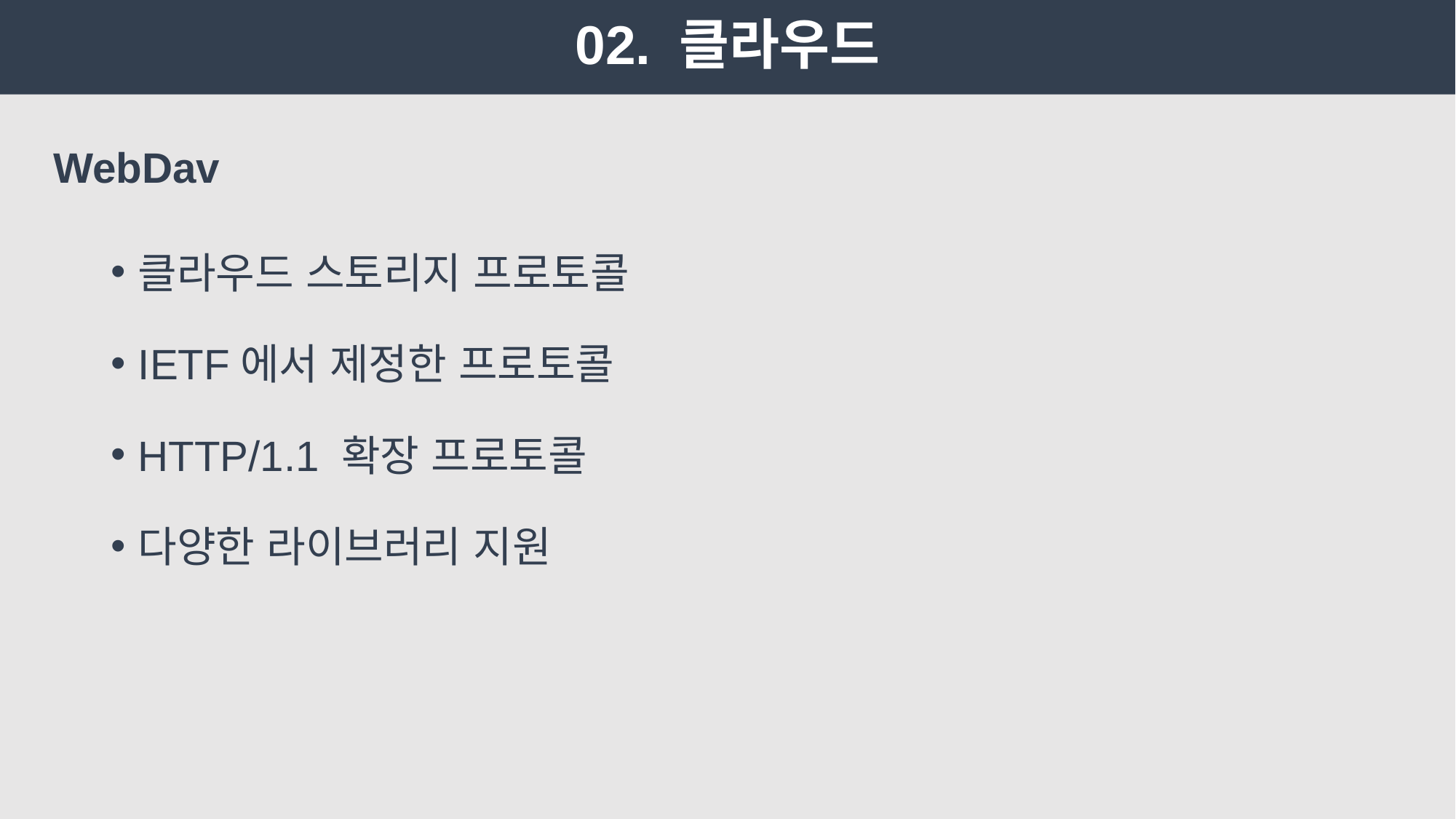

# 02. 클라우드
WebDav
클라우드 스토리지 프로토콜
IETF에서 제정한 프로토콜
HTTP/1.1 확장 프로토콜
다양한 라이브러리 지원